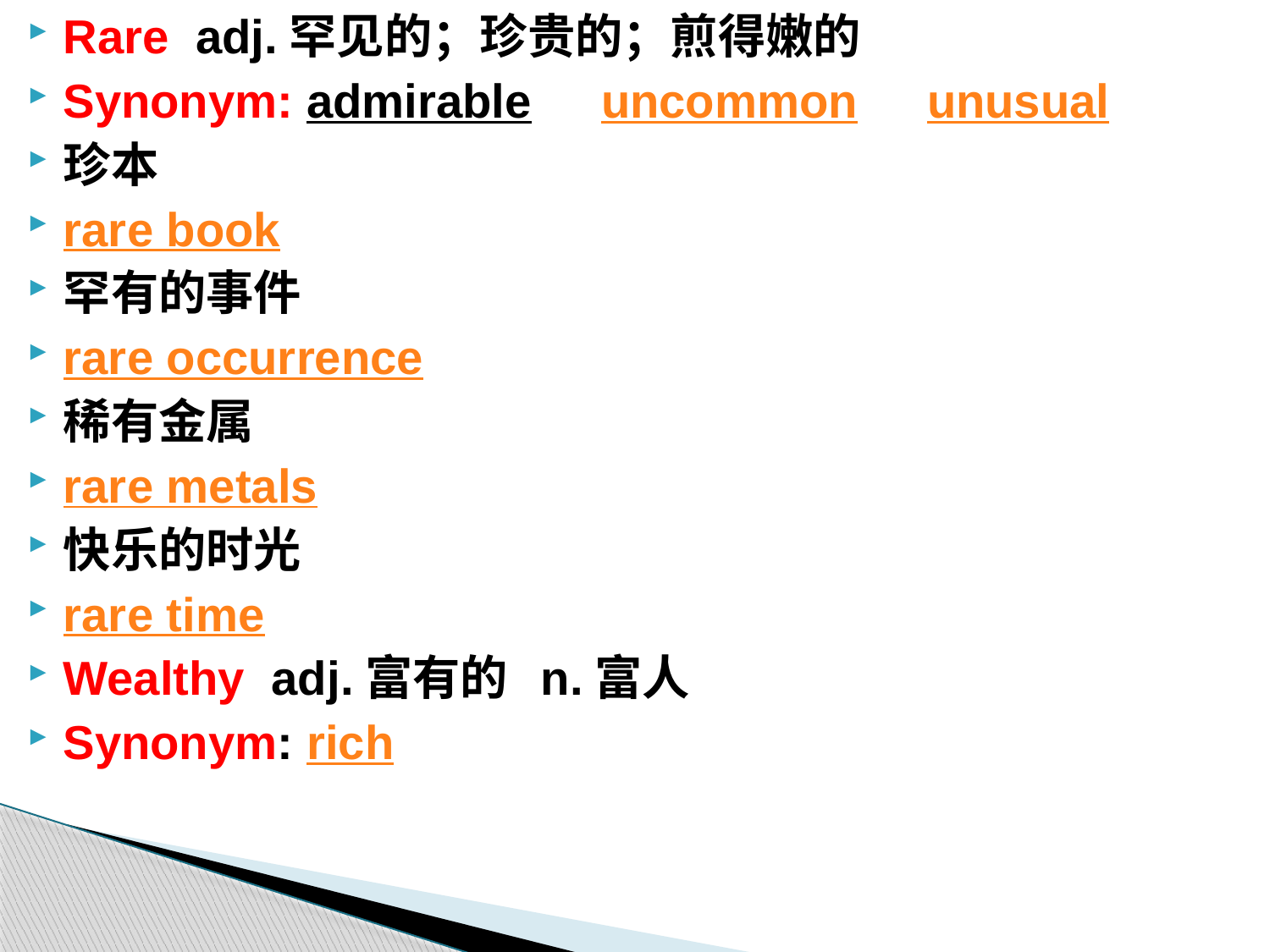

Rare  adj.罕见的；珍贵的；煎得嫩的
Synonym: admirable　 uncommon　 unusual
珍本
rare book
罕有的事件
rare occurrence
稀有金属
rare metals
快乐的时光
rare time
Wealthy  adj.富有的  n.富人
Synonym: rich